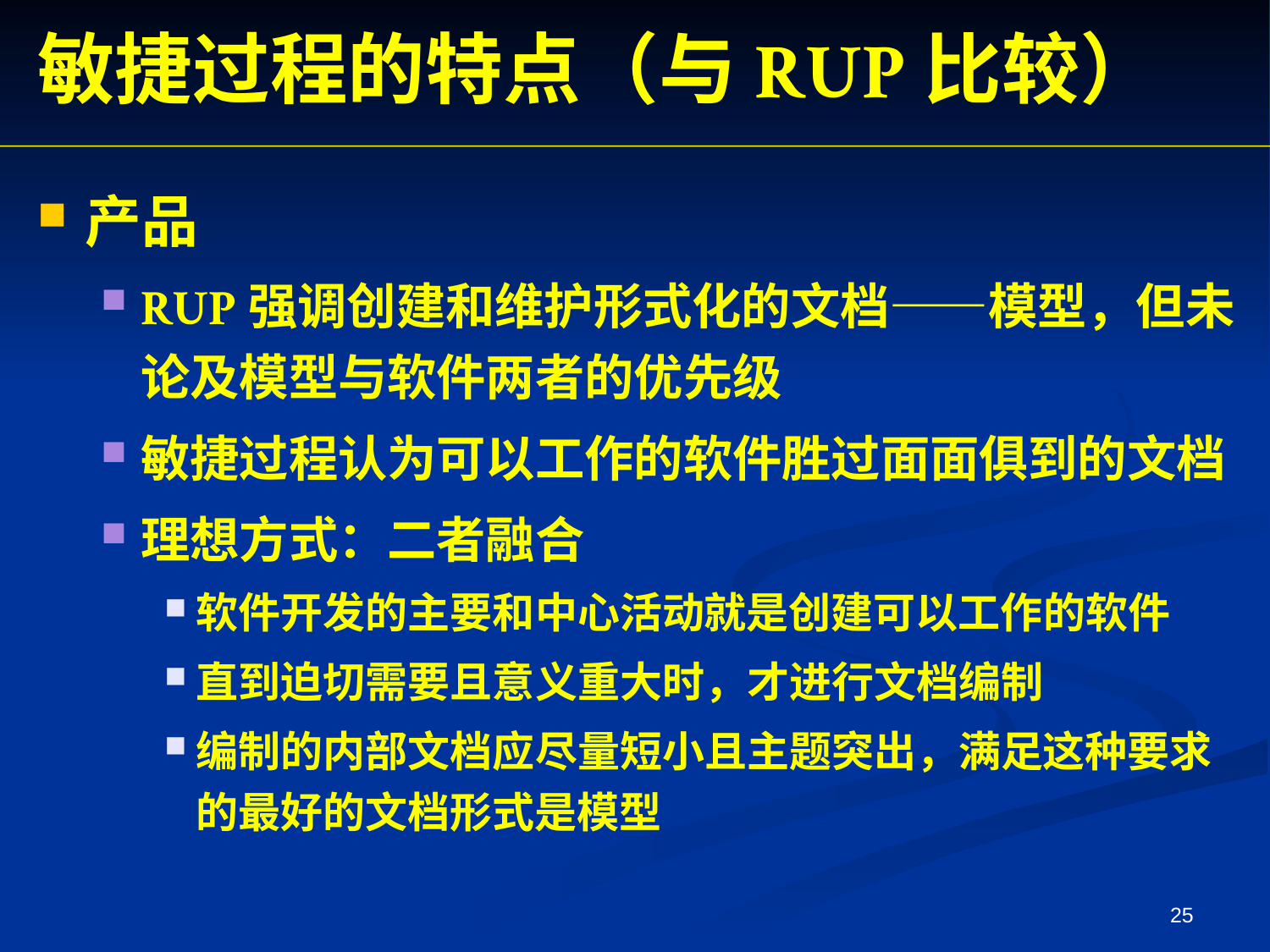

敏捷过程的特点（与RUP比较）

产品
RUP强调创建和维护形式化的文档——模型，但未论及模型与软件两者的优先级
敏捷过程认为可以工作的软件胜过面面俱到的文档
理想方式：二者融合
软件开发的主要和中心活动就是创建可以工作的软件
直到迫切需要且意义重大时，才进行文档编制
编制的内部文档应尽量短小且主题突出，满足这种要求的最好的文档形式是模型
25